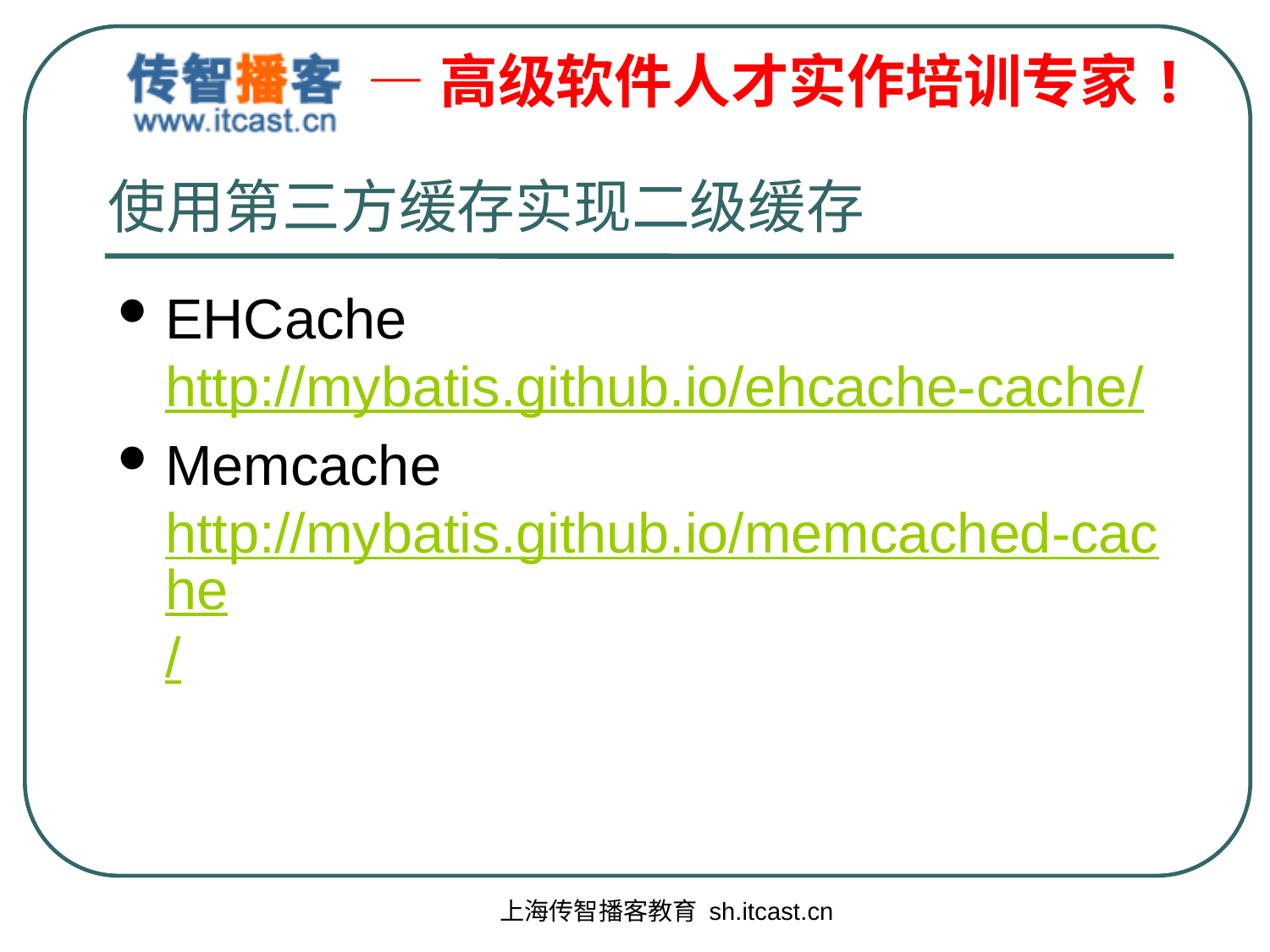

# 使用第三方缓存实现二级缓存
EHCache
http://mybatis.github.io/ehcache-cache/
Memcache
http://mybatis.github.io/memcached-cache/

上海传智播客教育 sh.itcast.cn